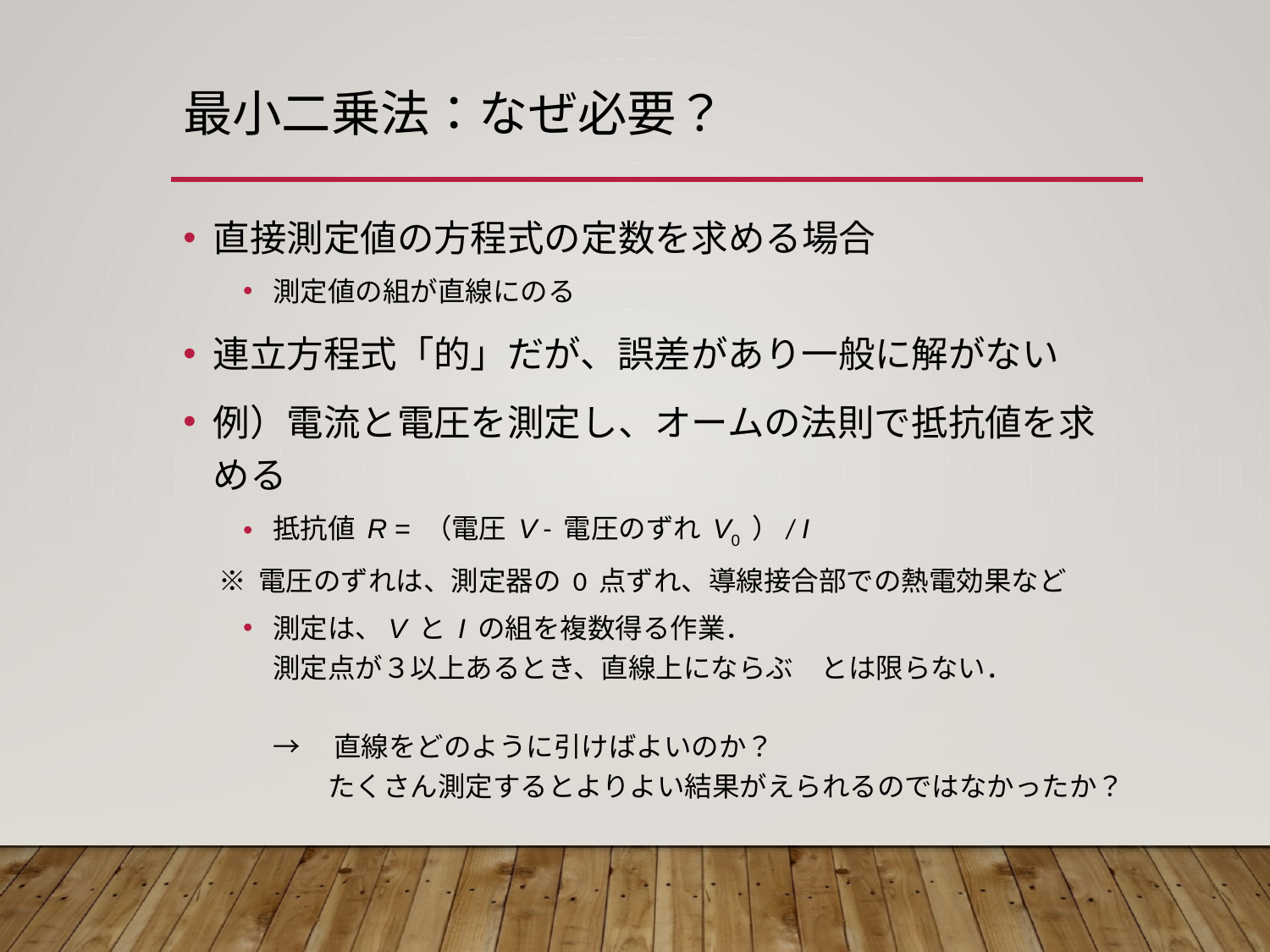

# 最小二乗法：なぜ必要？
直接測定値の方程式の定数を求める場合
測定値の組が直線にのる
連立方程式「的」だが、誤差があり一般に解がない
例）電流と電圧を測定し、オームの法則で抵抗値を求める
抵抗値 R = （電圧 V - 電圧のずれ V0 ）/ I
※ 電圧のずれは、測定器の 0 点ずれ、導線接合部での熱電効果など
測定は、V と I の組を複数得る作業．
測定点が３以上あるとき、直線上にならぶ　とは限らない．
→　 直線をどのように引けばよいのか？
　　たくさん測定するとよりよい結果がえられるのではなかったか？